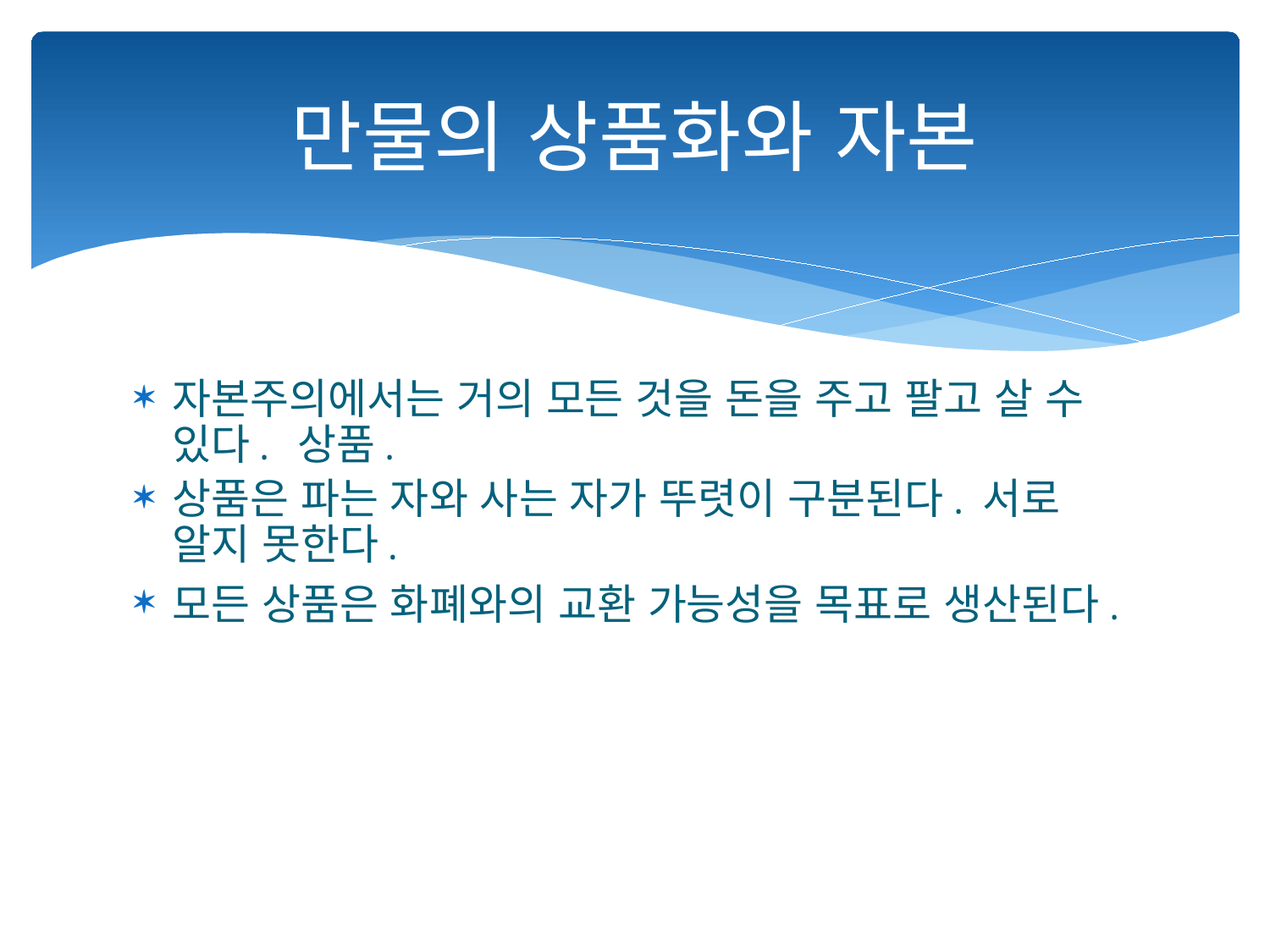

# 만물의 상품화와 자본
자본주의에서는 거의 모든 것을 돈을 주고 팔고 살 수 있다.  상품.
상품은 파는 자와 사는 자가 뚜렷이 구분된다. 서로 알지 못한다.
모든 상품은 화폐와의 교환 가능성을 목표로 생산된다.